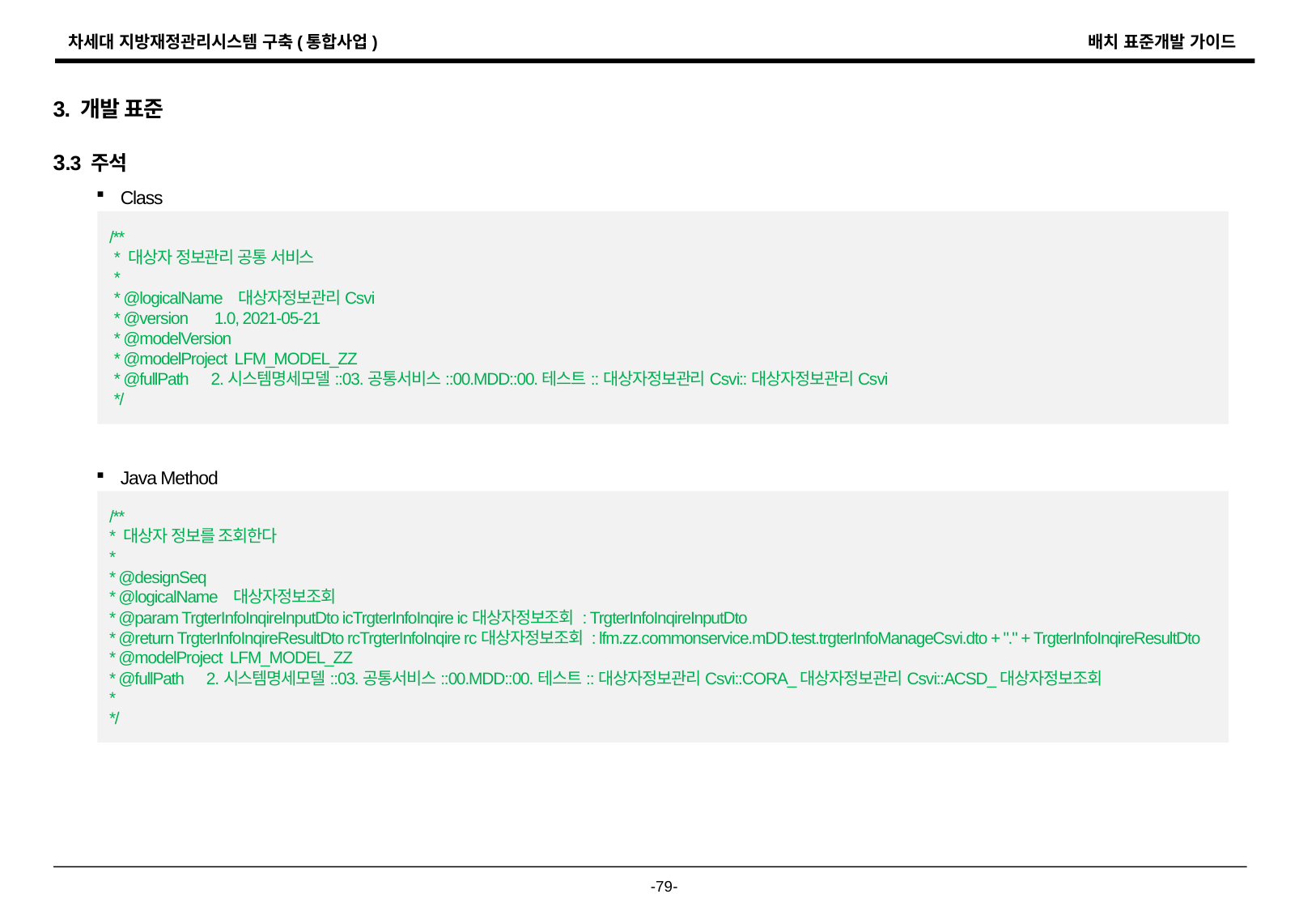

3. 개발 표준
3.3 주석
Class
/**
 * 대상자 정보관리 공통 서비스
 *
 * @logicalName   대상자정보관리Csvi
 * @version       1.0, 2021-05-21
 * @modelVersion
 * @modelProject  LFM_MODEL_ZZ
 * @fullPath      2.시스템명세모델::03.공통서비스::00.MDD::00.테스트::대상자정보관리Csvi::대상자정보관리Csvi
 */
Java Method

/**
* 대상자 정보를 조회한다
*
* @designSeq
* @logicalName   대상자정보조회
* @param TrgterInfoInqireInputDto icTrgterInfoInqire ic대상자정보조회 : TrgterInfoInqireInputDto
* @return TrgterInfoInqireResultDto rcTrgterInfoInqire rc대상자정보조회 : lfm.zz.commonservice.mDD.test.trgterInfoManageCsvi.dto + "." + TrgterInfoInqireResultDto
* @modelProject  LFM_MODEL_ZZ
* @fullPath      2.시스템명세모델::03.공통서비스::00.MDD::00.테스트::대상자정보관리Csvi::CORA_대상자정보관리Csvi::ACSD_대상자정보조회
*
*/